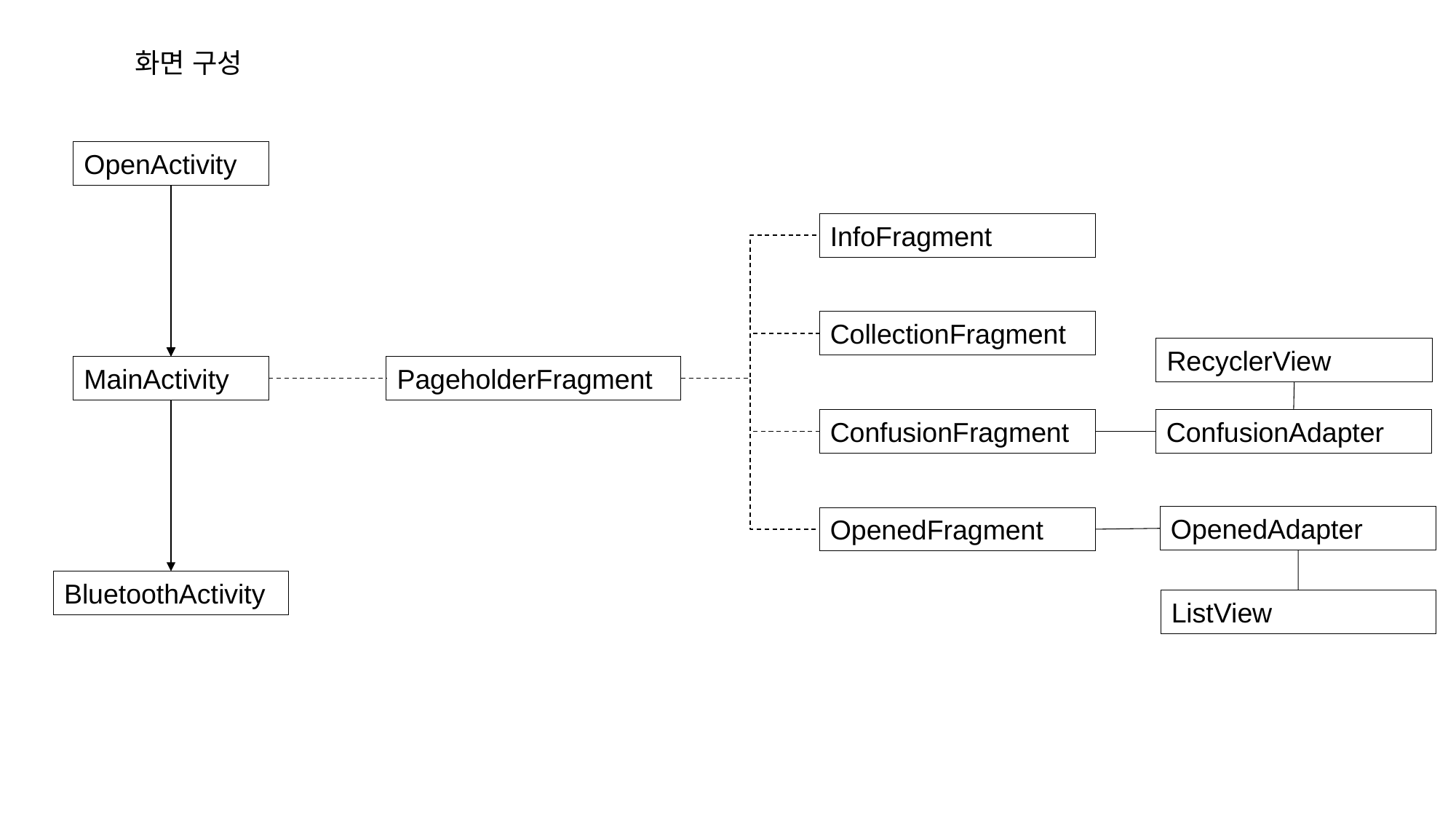

화면 구성
OpenActivity
InfoFragment
CollectionFragment
RecyclerView
MainActivity
PageholderFragment
ConfusionFragment
ConfusionAdapter
OpenedAdapter
OpenedFragment
BluetoothActivity
ListView